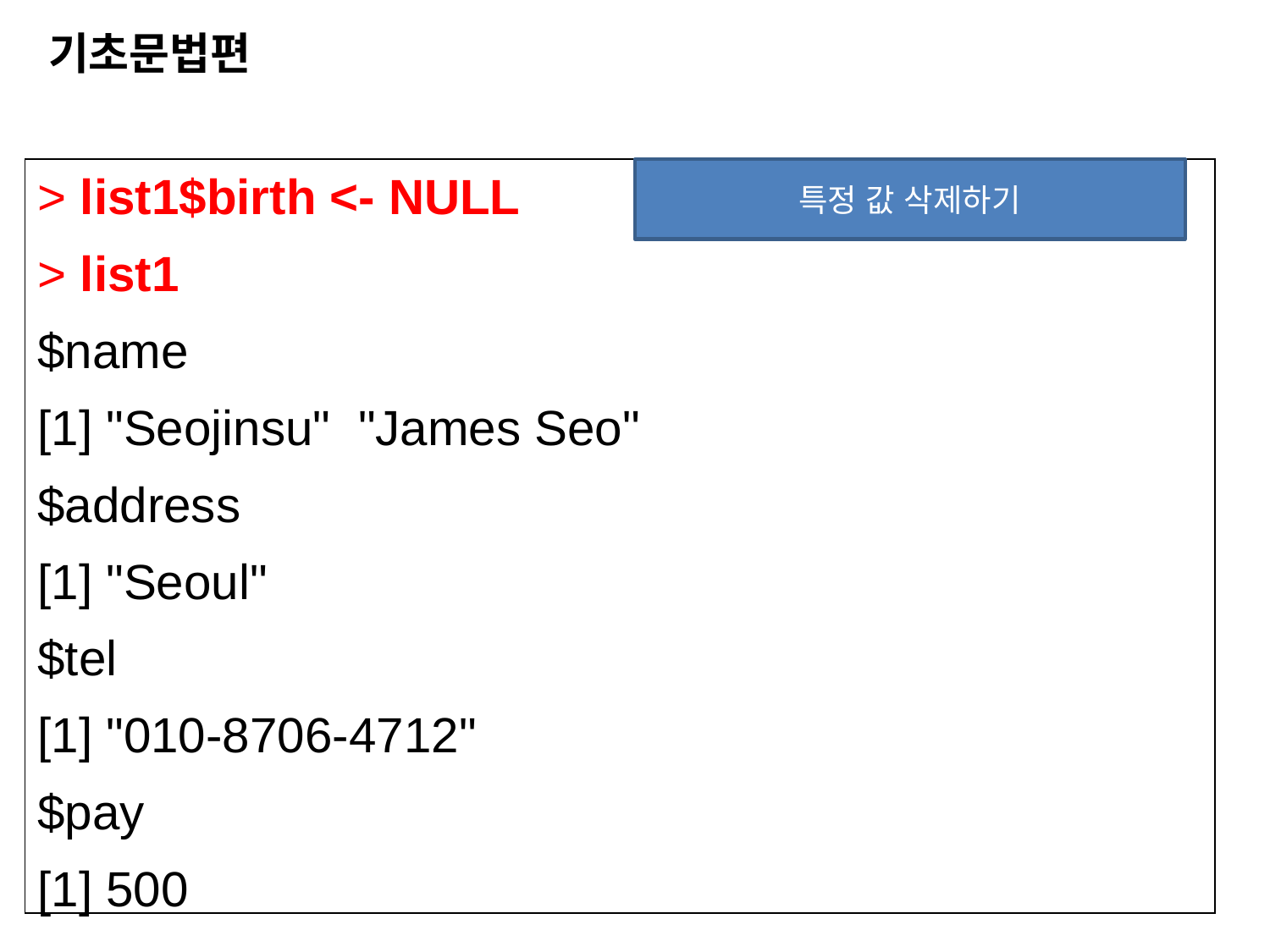

기초문법편
> list1$birth <- NULL
> list1
$name
[1] "Seojinsu"  "James Seo"
$address
[1] "Seoul"
$tel
[1] "010-8706-4712"
$pay
[1] 500
특정 값 삭제하기